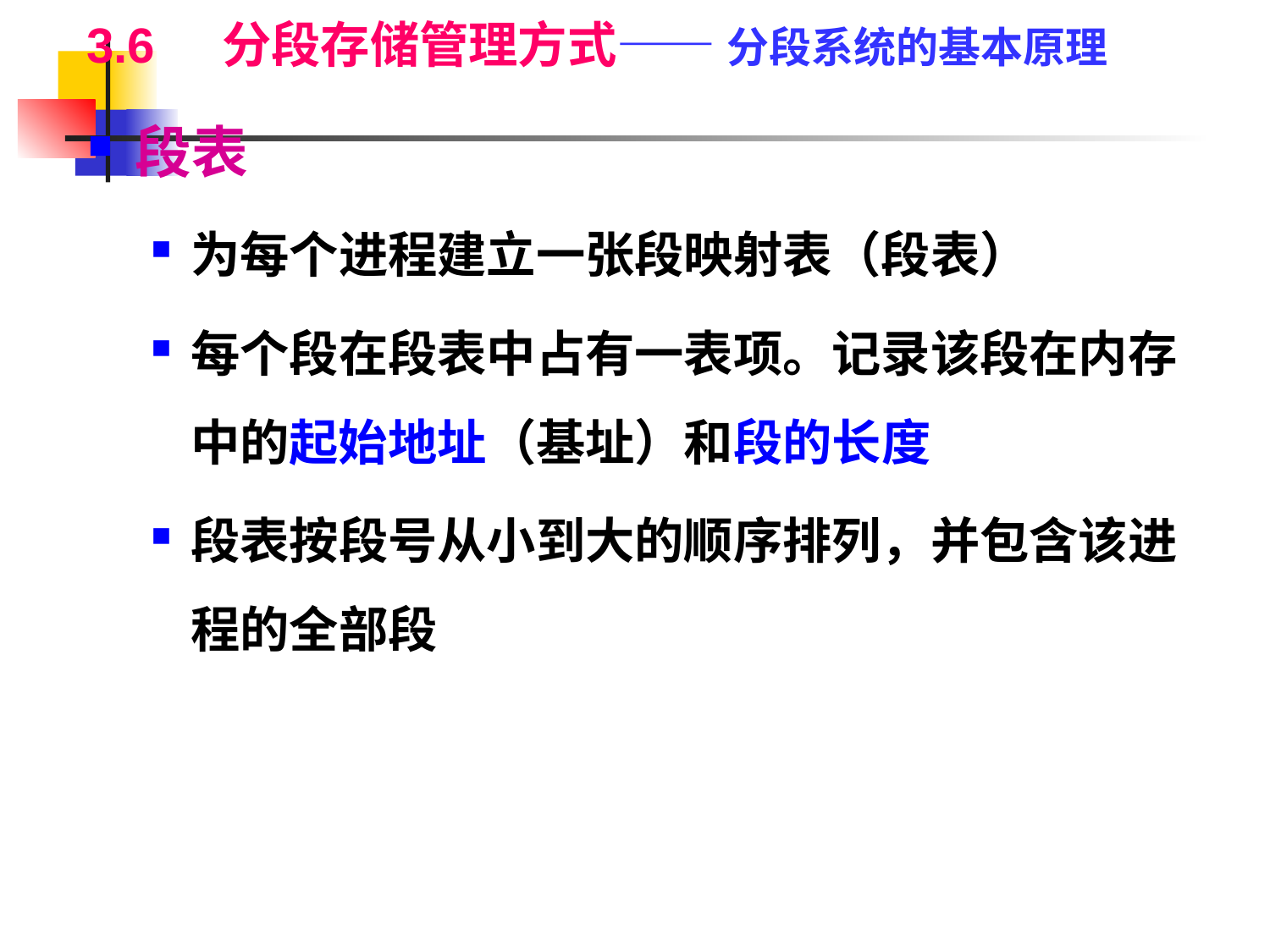

3.6    分段存储管理方式—— 分段系统的基本原理
段表
为每个进程建立一张段映射表（段表）
每个段在段表中占有一表项。记录该段在内存中的起始地址（基址）和段的长度
段表按段号从小到大的顺序排列，并包含该进程的全部段